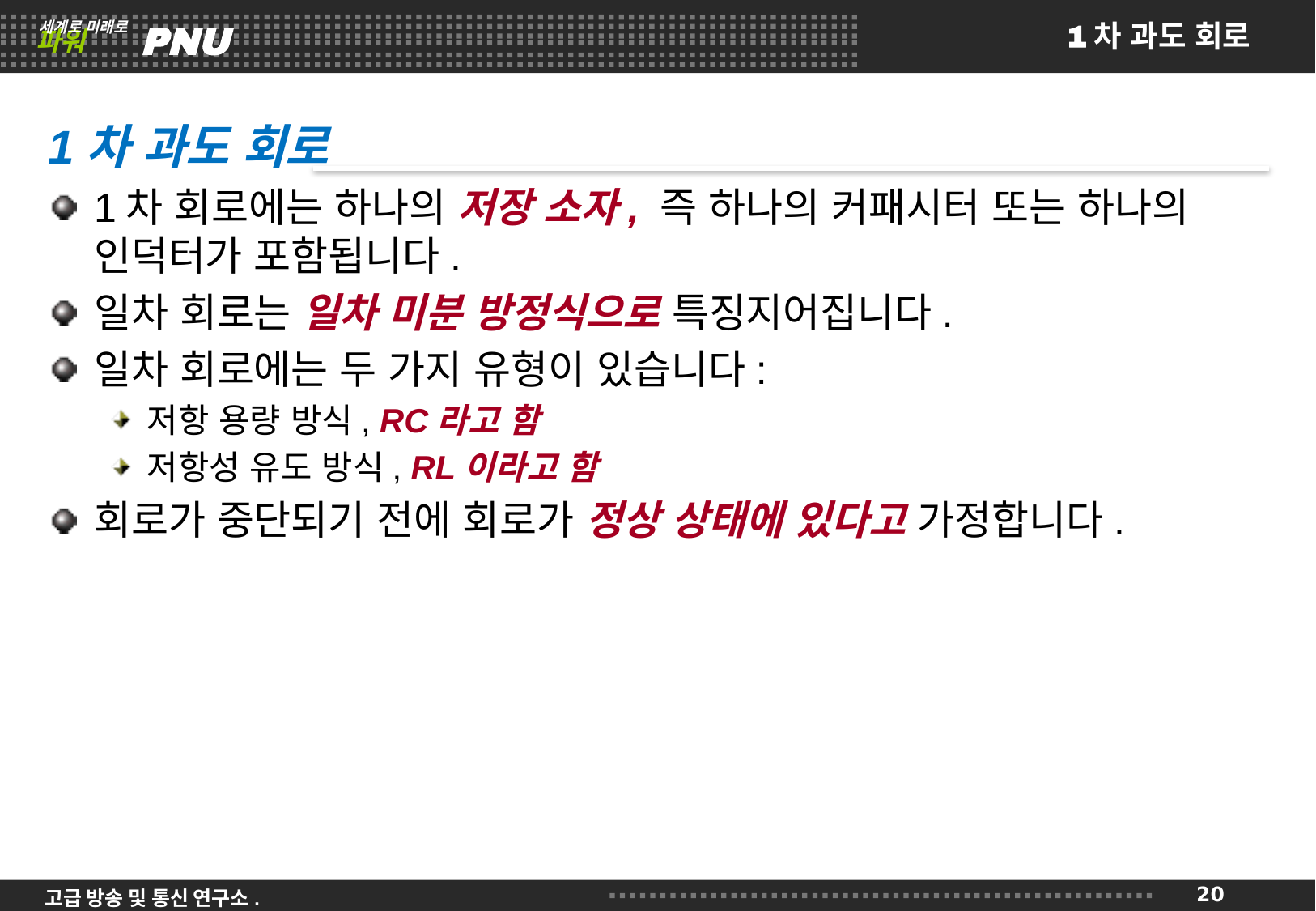

# 1차 과도 회로
1차 과도 회로
1차 회로에는 하나의 저장 소자, 즉 하나의 커패시터 또는 하나의 인덕터가 포함됩니다.
일차 회로는 일차 미분 방정식으로 특징지어집니다.
일차 회로에는 두 가지 유형이 있습니다:
저항 용량 방식, RC라고 함
저항성 유도 방식, RL이라고 함
회로가 중단되기 전에 회로가 정상 상태에 있다고 가정합니다.